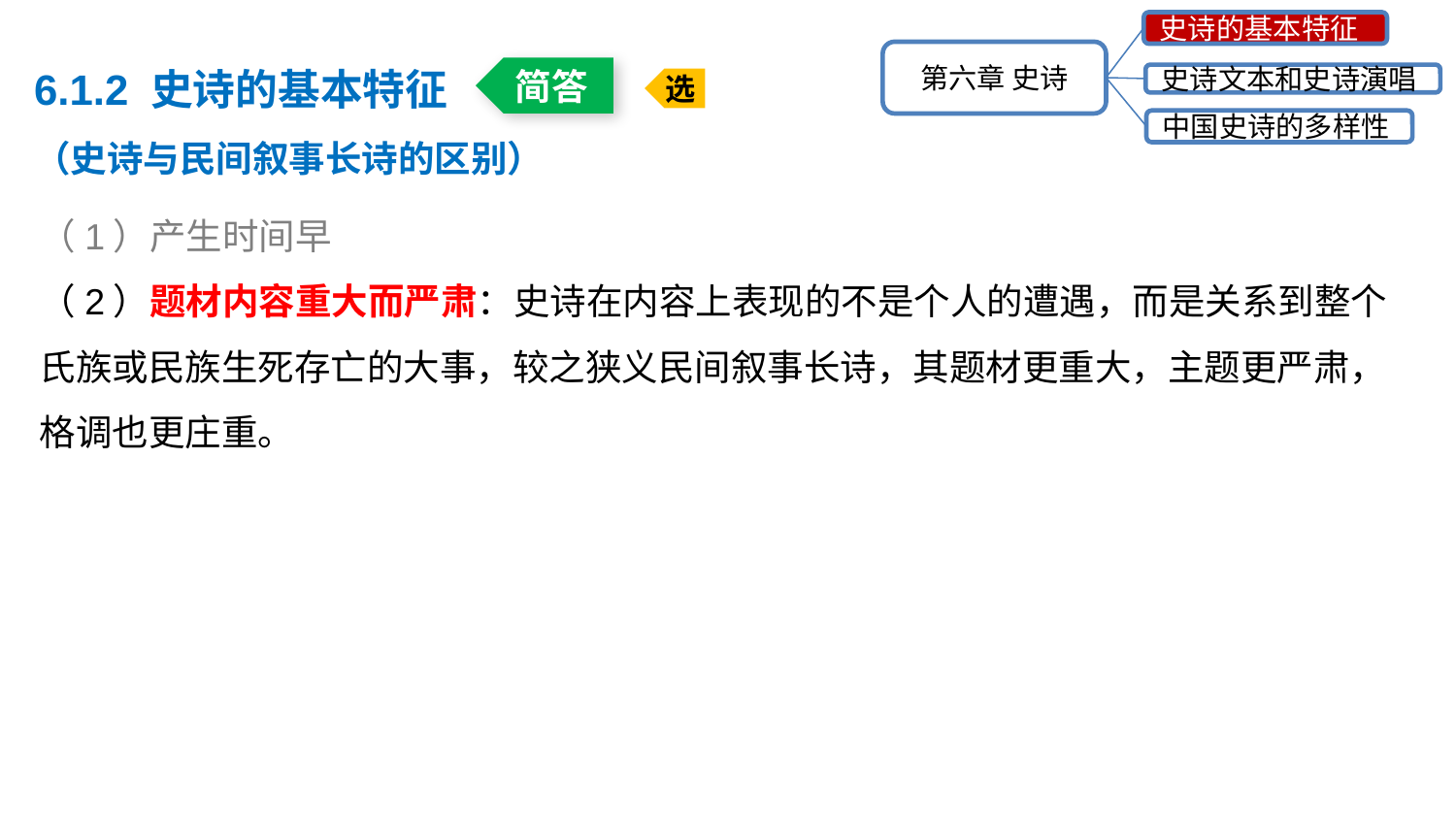

史诗的基本特征
第六章 史诗
史诗文本和史诗演唱
中国史诗的多样性
6.1.2 史诗的基本特征
（史诗与民间叙事长诗的区别）

简答
选
（1）产生时间早
（2）题材内容重大而严肃：史诗在内容上表现的不是个人的遭遇，而是关系到整个氏族或民族生死存亡的大事，较之狭义民间叙事长诗，其题材更重大，主题更严肃，格调也更庄重。